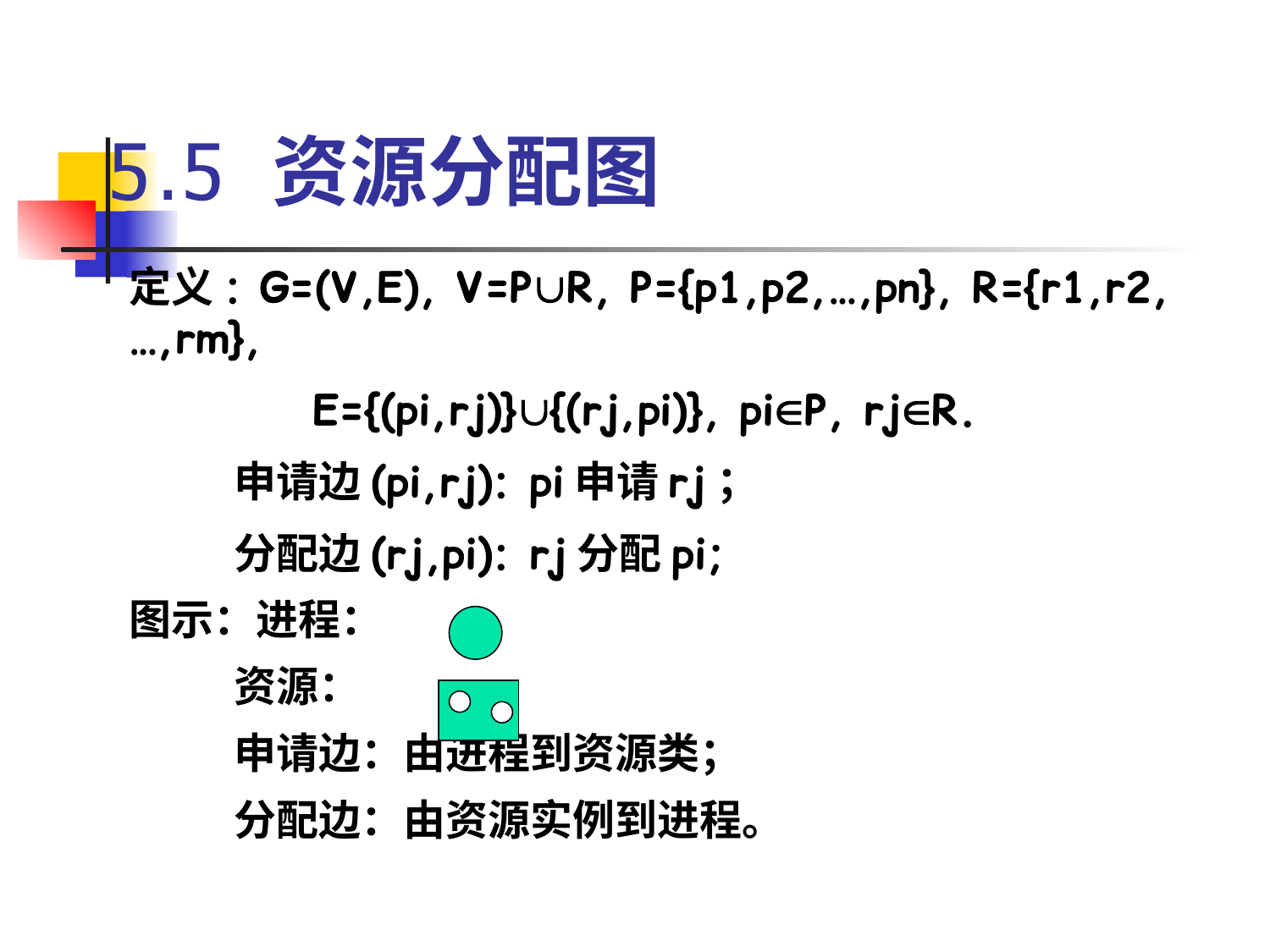

# 5.5 资源分配图
定义: G=(V,E), V=P∪R, P={p1,p2,…,pn}, R={r1,r2,…,rm},
          E={(pi,rj)}∪{(rj,pi)}, pi∈P, rj∈R.
          申请边(pi,rj): pi申请rj；
          分配边(rj,pi): rj分配pi;
图示：进程：
          资源：
          申请边：由进程到资源类；
          分配边：由资源实例到进程。